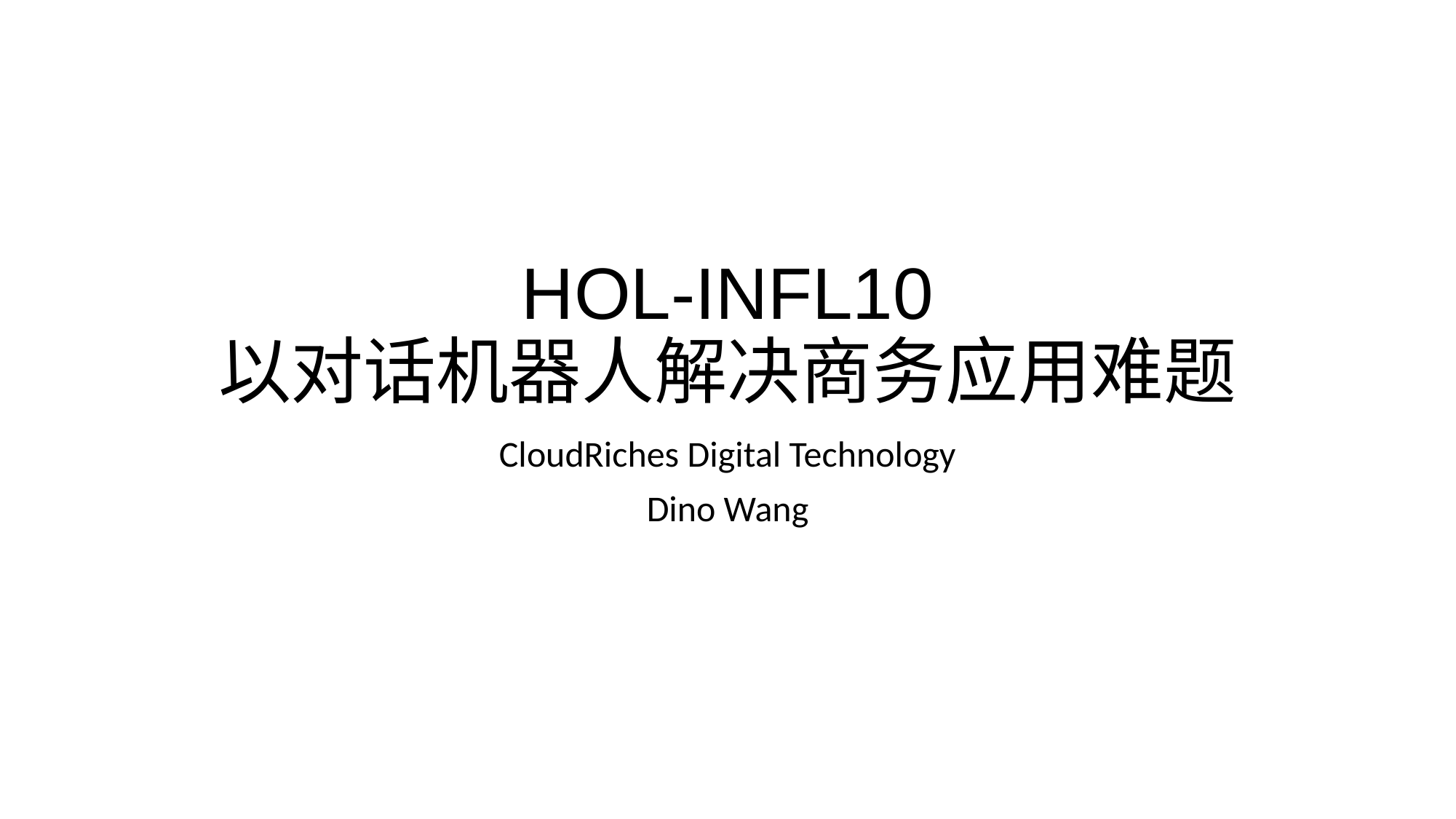

# HOL-INFL10 以对话机器人解决商务应用难题
CloudRiches Digital Technology
Dino Wang